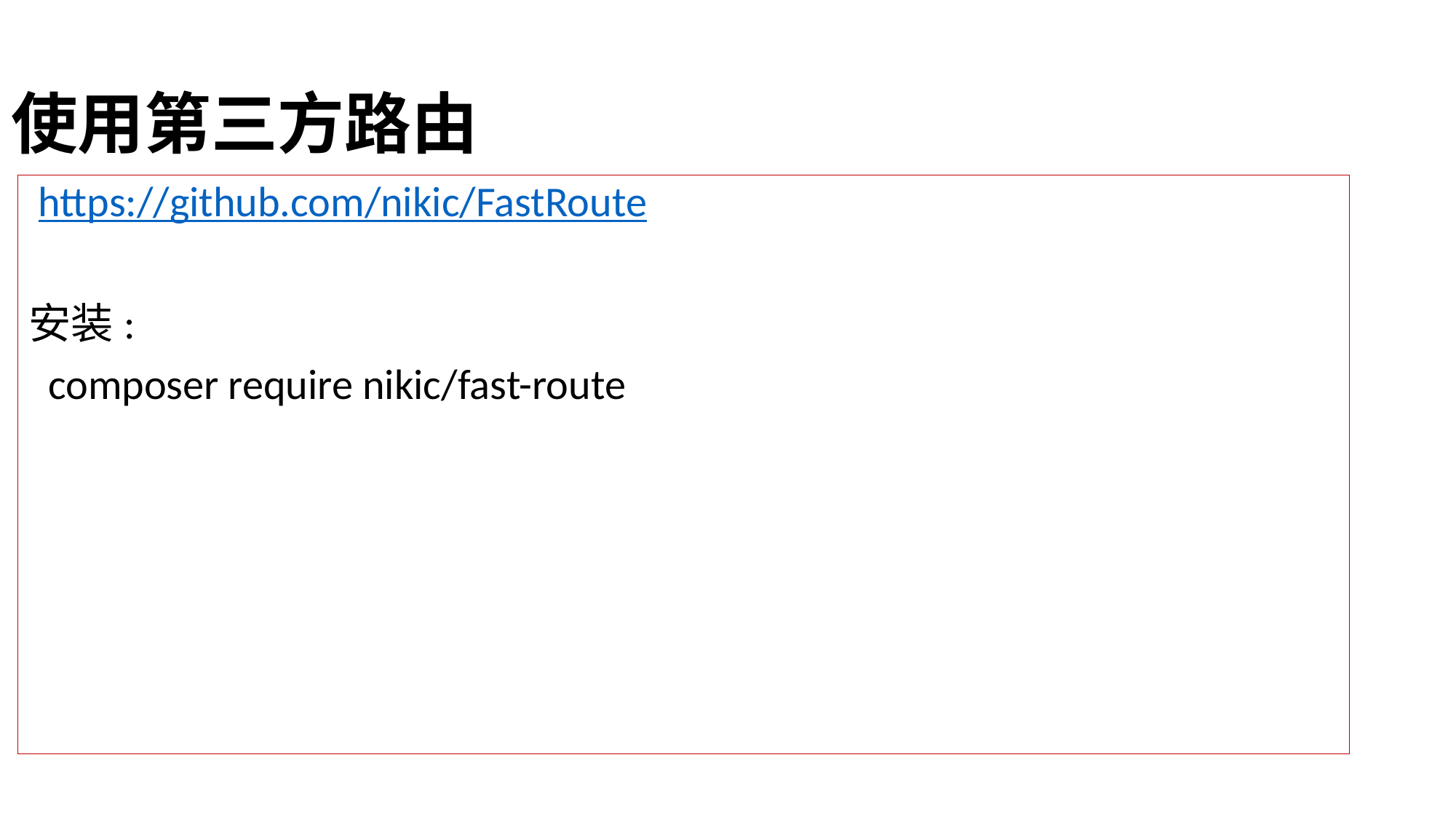

# 使用第三方路由
 https://github.com/nikic/FastRoute

安装:
  composer require nikic/fast-route